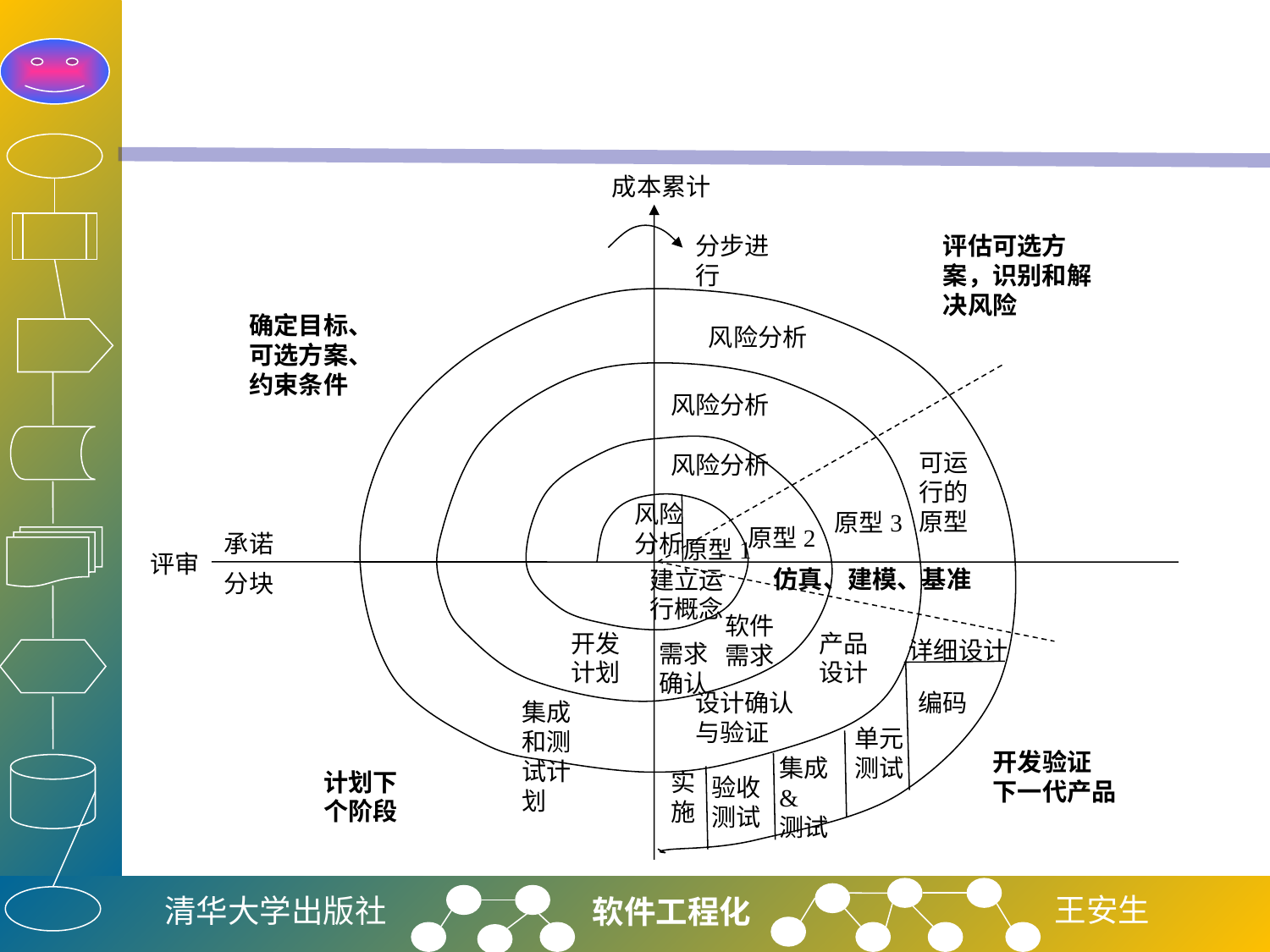

#

成本累计

分步进行
评估可选方案，识别和解决风险

确定目标、可选方案、约束条件
风险分析

风险分析
可运行的原型
风险分析
风险分析

原型3
原型2
承诺
原型1
评审
仿真、建模、基准
建立运行概念

分块

软件
需求
开发
计划
产品
设计
详细设计
需求
确认

设计确认
与验证
编码
集成和测试计划
单元
测试

开发验证
下一代产品
集成&
测试

计划下个阶段
实
施
验收
测试